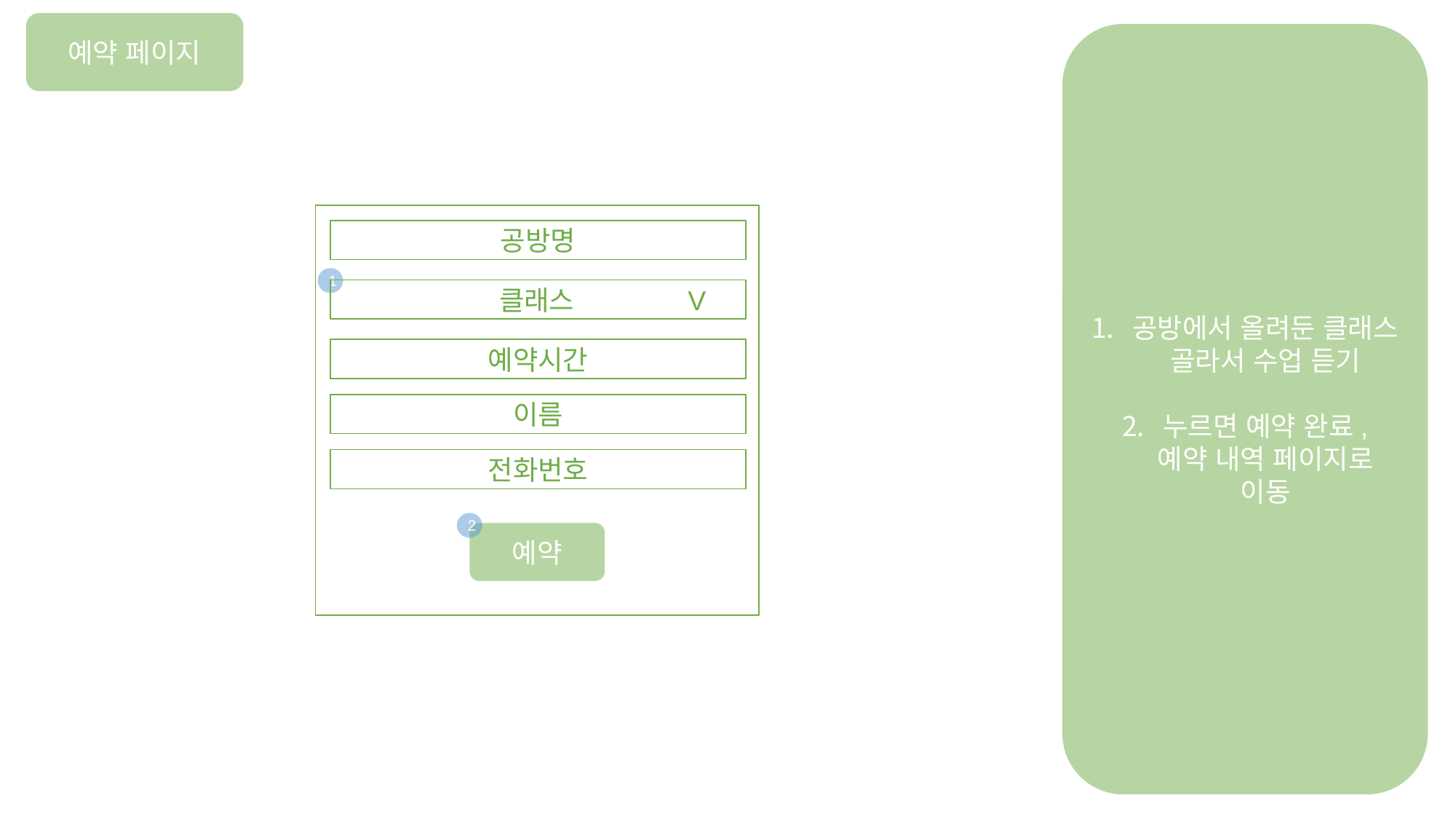

예약 페이지
공방에서 올려둔 클래스 골라서 수업 듣기

누르면 예약 완료, 예약 내역 페이지로 이동

공방명
1
                클래스              V
예약시간
이름
전화번호
2
예약